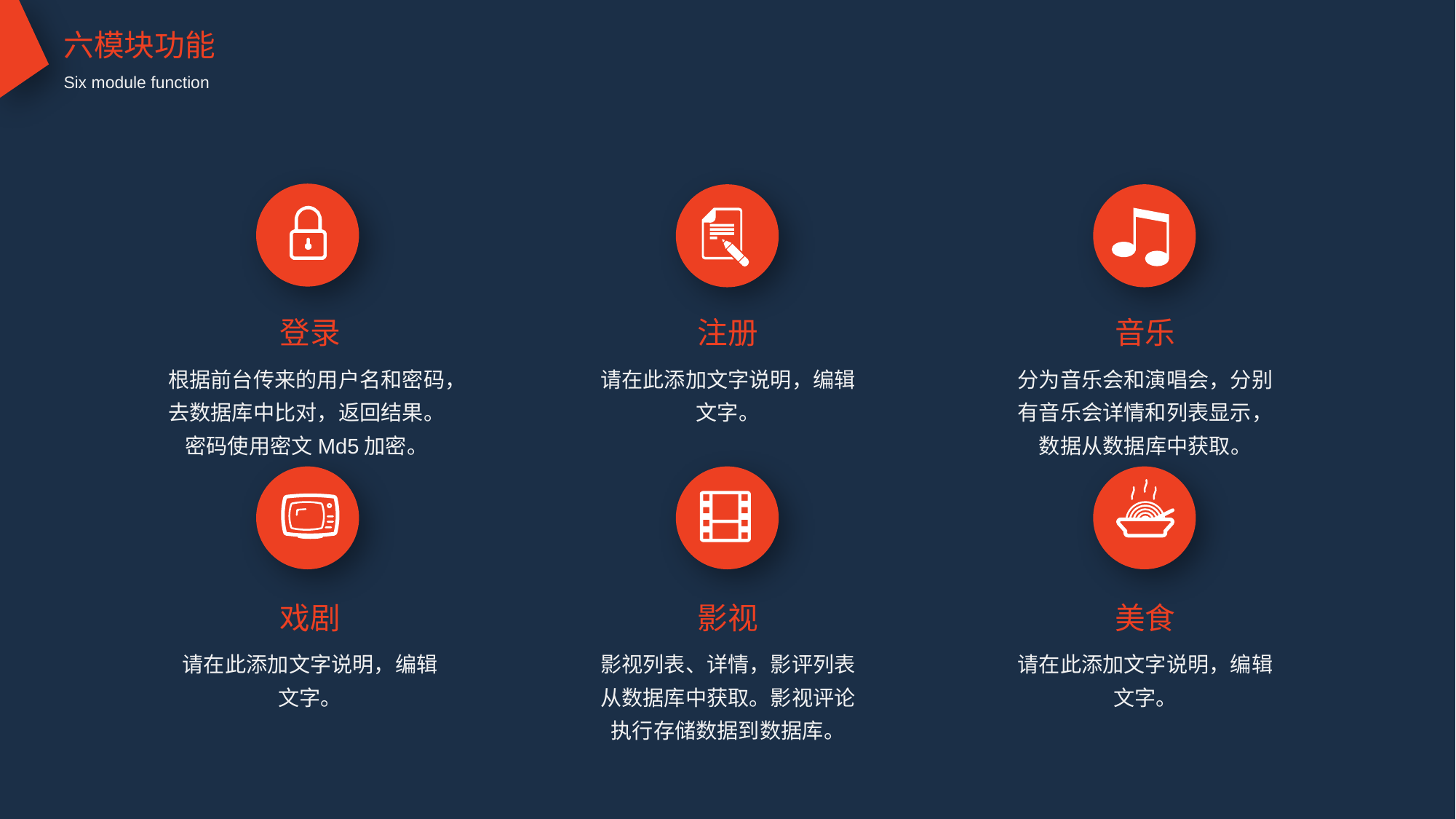

六模块功能
Six module function

登录
注册
音乐
根据前台传来的用户名和密码，去数据库中比对，返回结果。密码使用密文Md5加密。
请在此添加文字说明，编辑文字。
分为音乐会和演唱会，分别有音乐会详情和列表显示，数据从数据库中获取。

戏剧
影视
美食
请在此添加文字说明，编辑文字。
影视列表、详情，影评列表从数据库中获取。影视评论执行存储数据到数据库。
请在此添加文字说明，编辑文字。